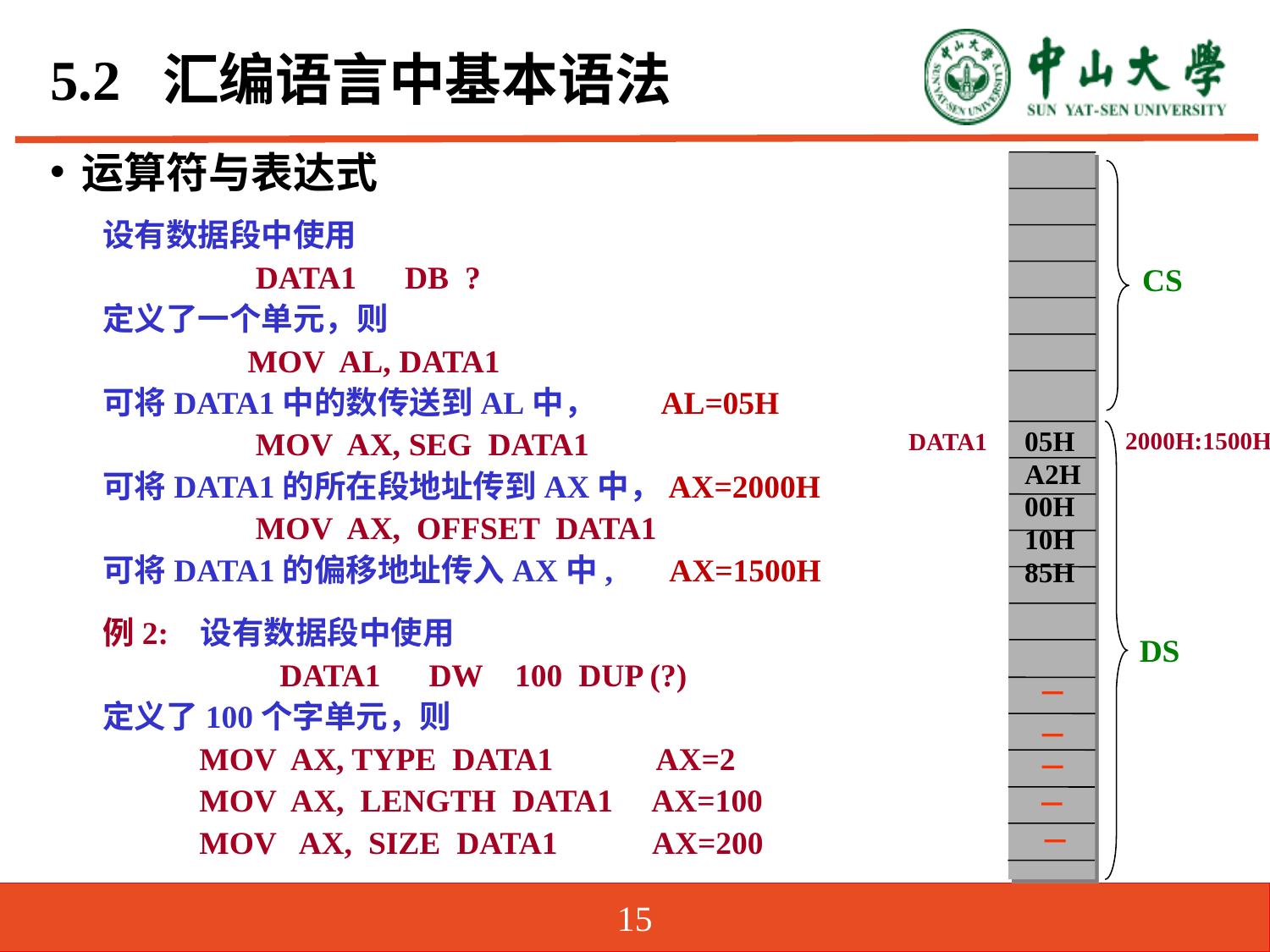

# 5.2  汇编语言中基本语法
运算符与表达式

设有数据段中使用
                   DATA1      DB  ?
定义了一个单元，则
                  MOV  AL, DATA1
可将DATA1中的数传送到AL中，        AL=05H
                   MOV  AX, SEG  DATA1
可将DATA1的所在段地址传到AX中，AX=2000H
                   MOV  AX,  OFFSET  DATA1
可将DATA1的偏移地址传入AX中,       AX=1500H
例2:   设有数据段中使用
                      DATA1      DW    100  DUP (?)
定义了100个字单元，则
            MOV  AX, TYPE  DATA1             AX=2
            MOV  AX,  LENGTH  DATA1     AX=100
            MOV   AX,  SIZE  DATA1            AX=200

CS

2000H:1500H
DATA1

05H
A2H
00H
10H
85H

DS

15